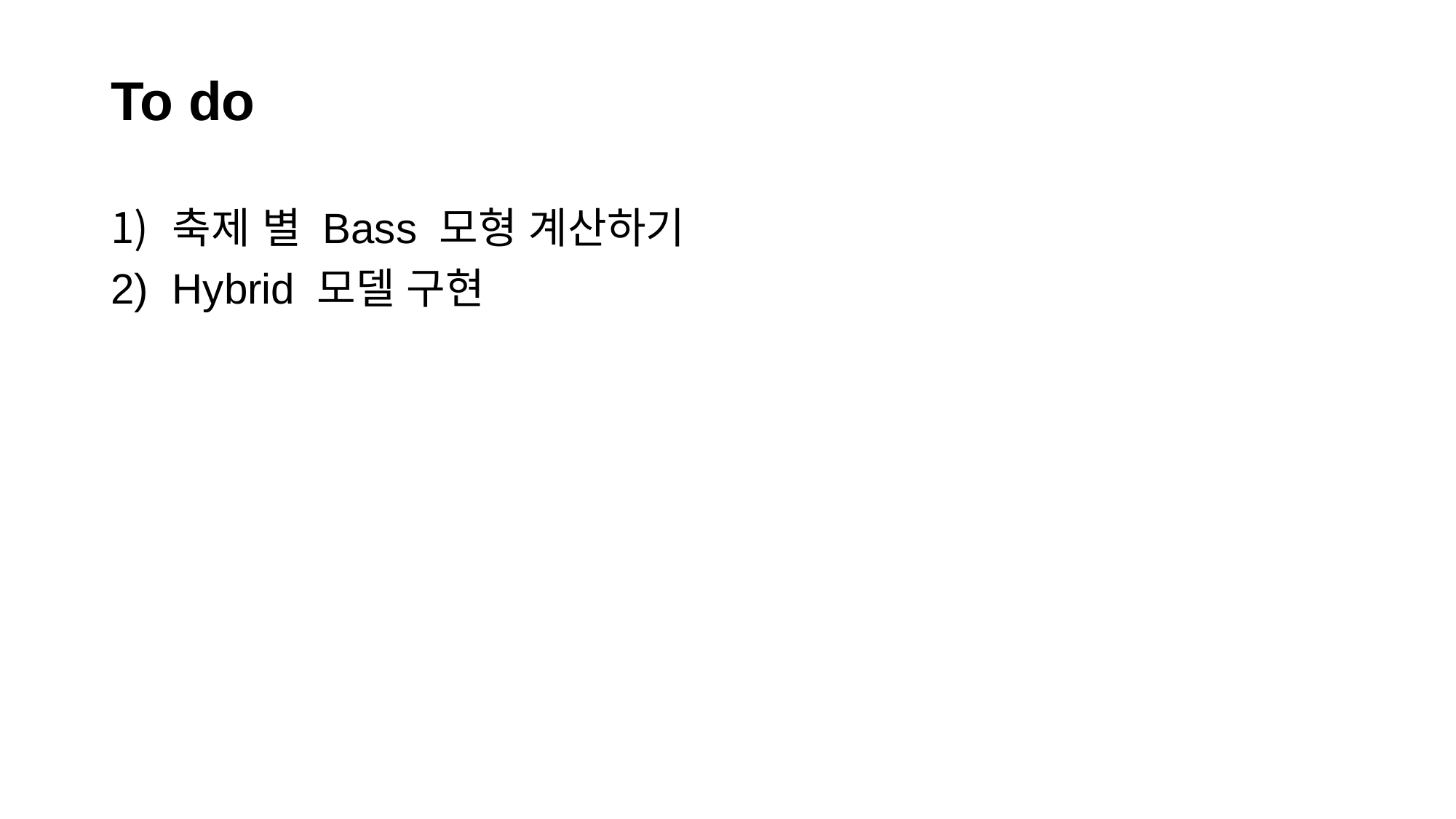

# To do
축제 별 Bass 모형 계산하기
Hybrid 모델 구현